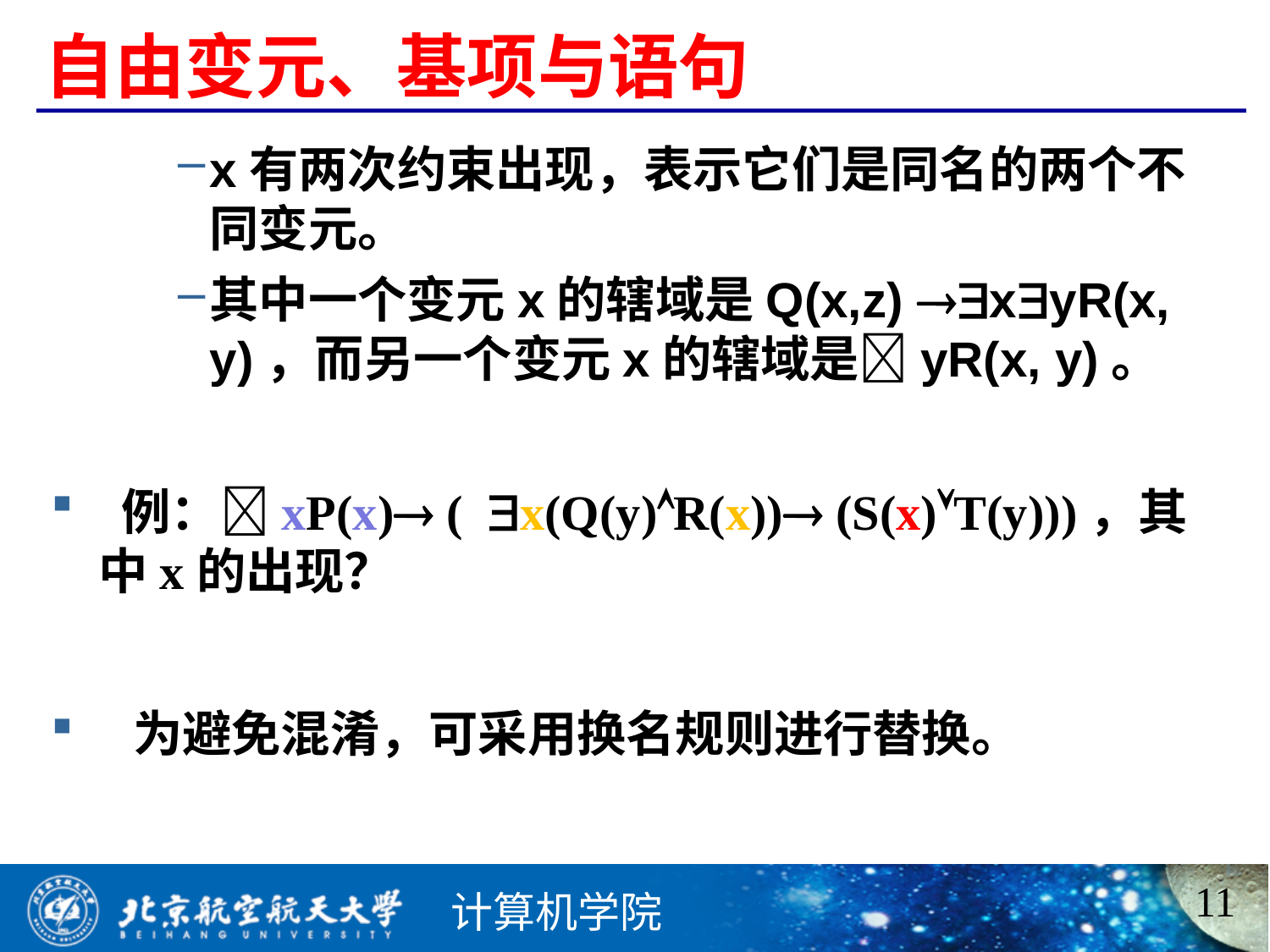

# 自由变元、基项与语句
x有两次约束出现，表示它们是同名的两个不同变元。
其中一个变元x的辖域是Q(x,z) →∃x∃yR(x, y)，而另一个变元x的辖域是∃yR(x, y)。

 例：∀xP(x)→ ( ∃x(Q(y)∧R(x))→ (S(x)∨T(y)))，其中x的出现？

  为避免混淆，可采用换名规则进行替换。